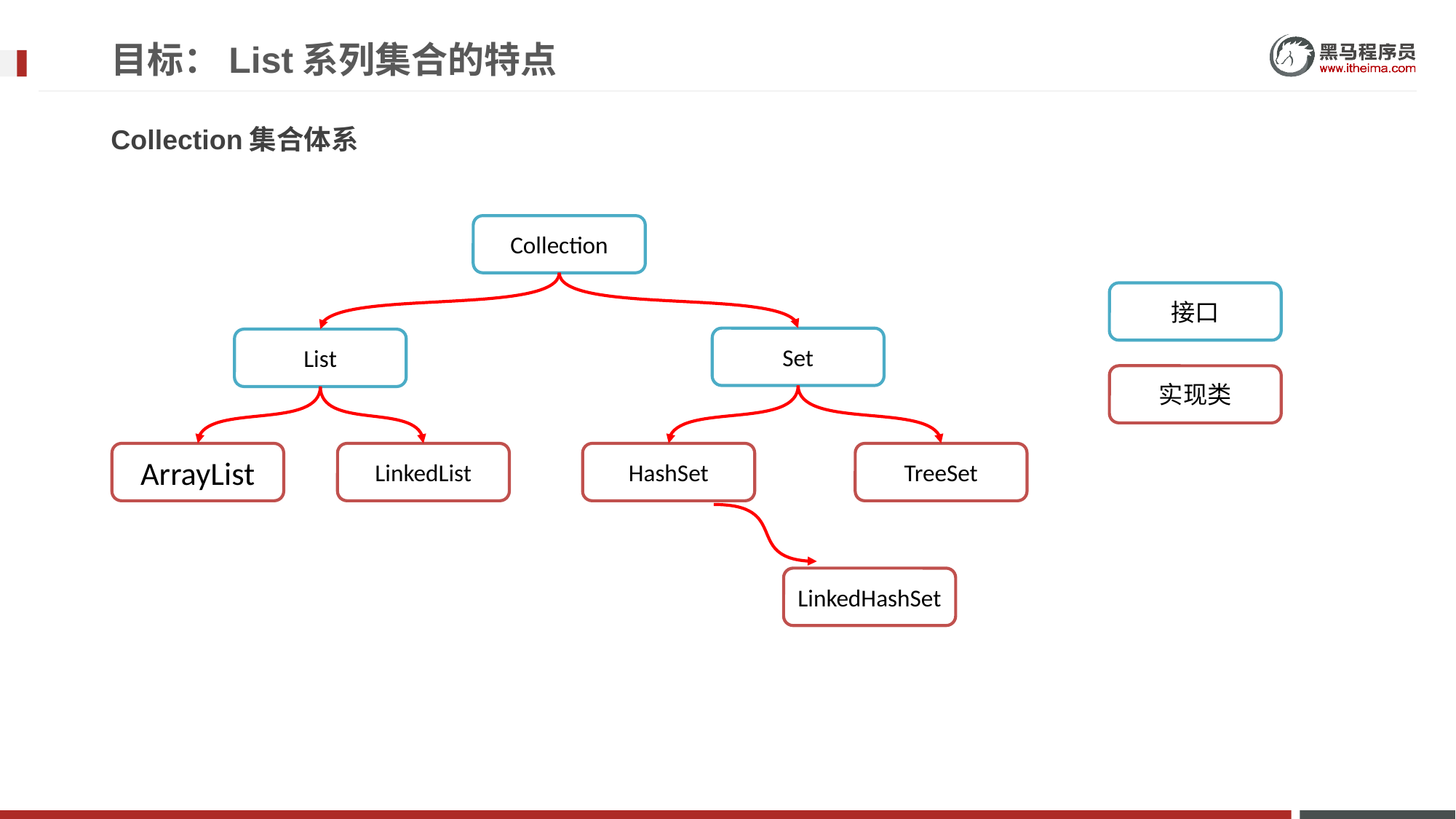

目标：List系列集合的特点
Collection集合体系
Collection
接口
Set
List
实现类
ArrayList
LinkedList
HashSet
TreeSet
LinkedHashSet